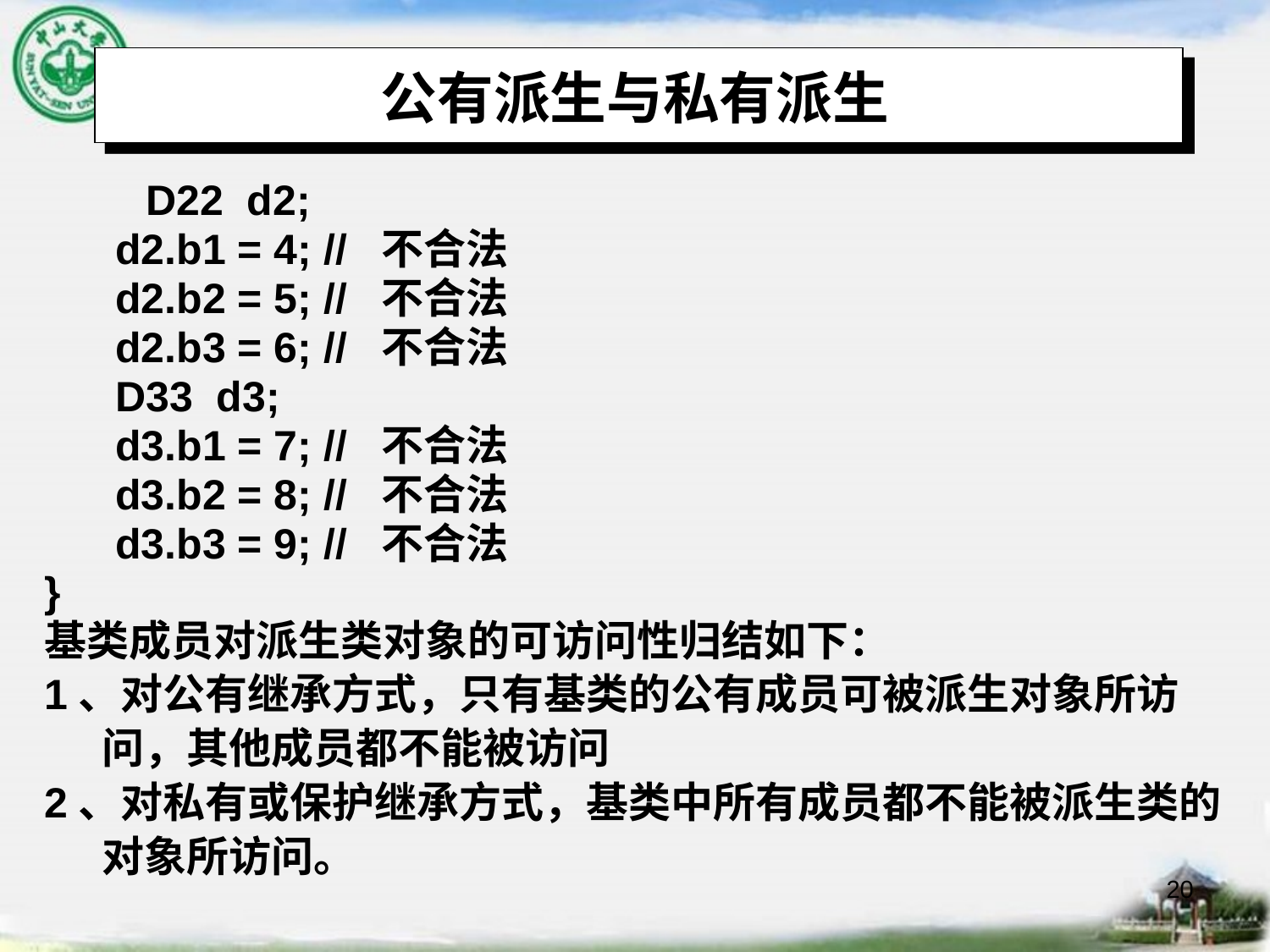

# 公有派生与私有派生
    D22  d2;
      d2.b1 = 4; //  不合法
      d2.b2 = 5; //  不合法
      d2.b3 = 6; //  不合法
      D33  d3;
      d3.b1 = 7; //  不合法
      d3.b2 = 8; //  不合法
      d3.b3 = 9; //  不合法
}
基类成员对派生类对象的可访问性归结如下：
1、对公有继承方式，只有基类的公有成员可被派生对象所访
     问，其他成员都不能被访问
2、对私有或保护继承方式，基类中所有成员都不能被派生类的
     对象所访问。
20